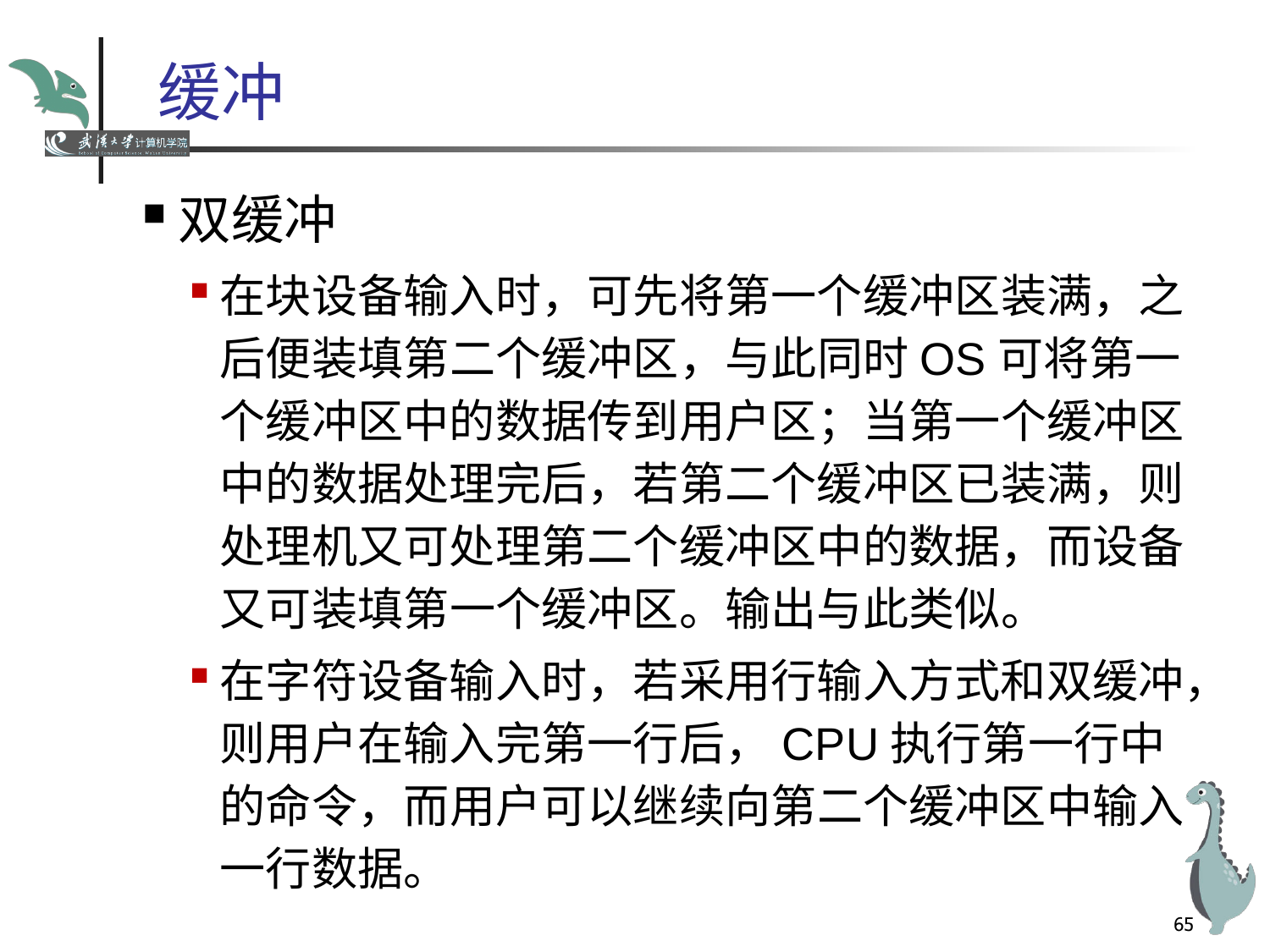

# 缓冲
双缓冲
在块设备输入时，可先将第一个缓冲区装满，之后便装填第二个缓冲区，与此同时OS可将第一个缓冲区中的数据传到用户区；当第一个缓冲区中的数据处理完后，若第二个缓冲区已装满，则处理机又可处理第二个缓冲区中的数据，而设备又可装填第一个缓冲区。输出与此类似。
在字符设备输入时，若采用行输入方式和双缓冲，则用户在输入完第一行后，CPU执行第一行中的命令，而用户可以继续向第二个缓冲区中输入一行数据。
65